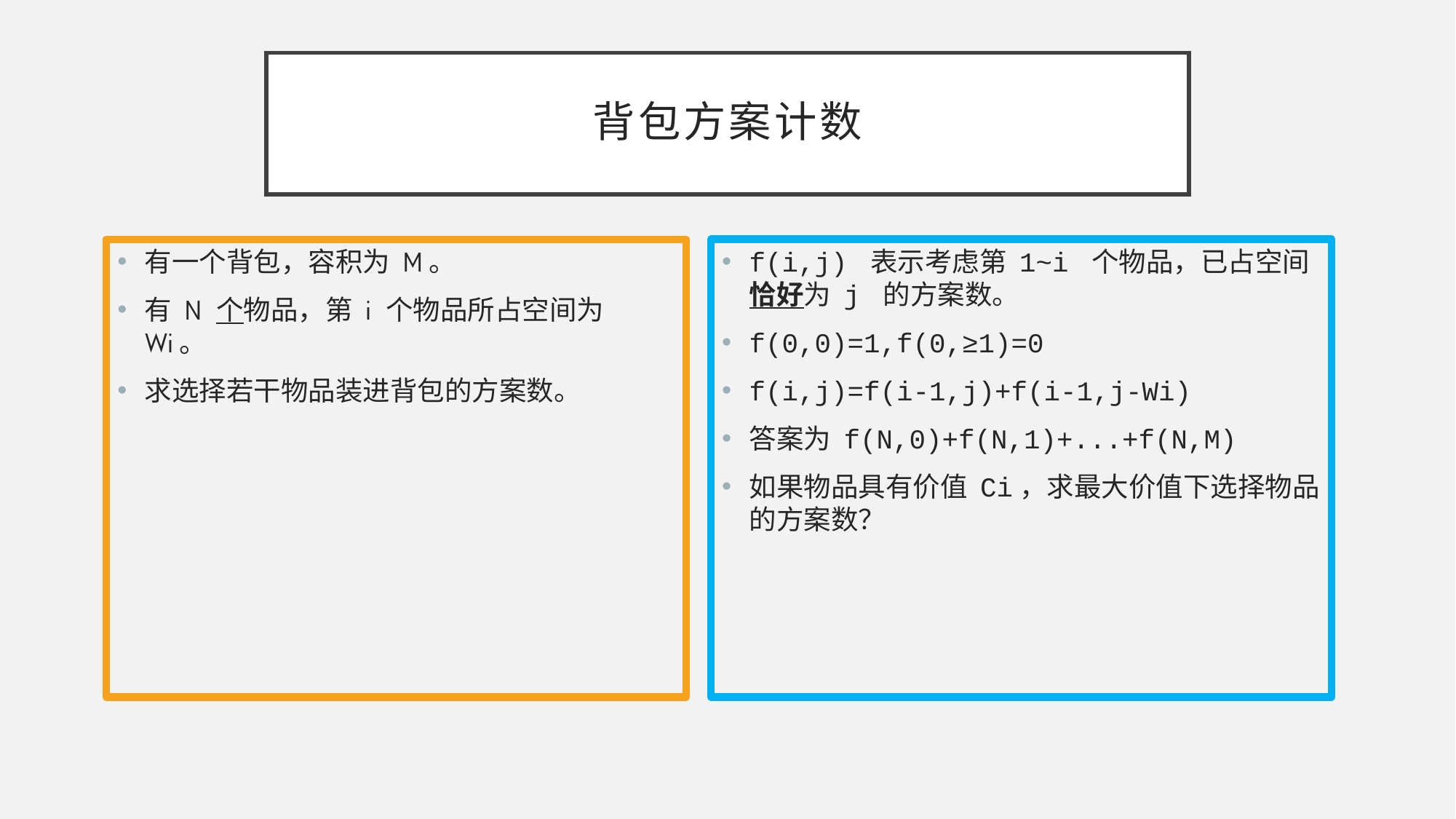

# 背包方案计数
有一个背包，容积为 M。
有 N 个物品，第 i 个物品所占空间为 Wi。
求选择若干物品装进背包的方案数。

f(i,j) 表示考虑第 1~i 个物品，已占空间恰好为 j 的方案数。
f(0,0)=1,f(0,≥1)=0
f(i,j)=f(i-1,j)+f(i-1,j-Wi)
答案为 f(N,0)+f(N,1)+...+f(N,M)
如果物品具有价值 Ci，求最大价值下选择物品的方案数？